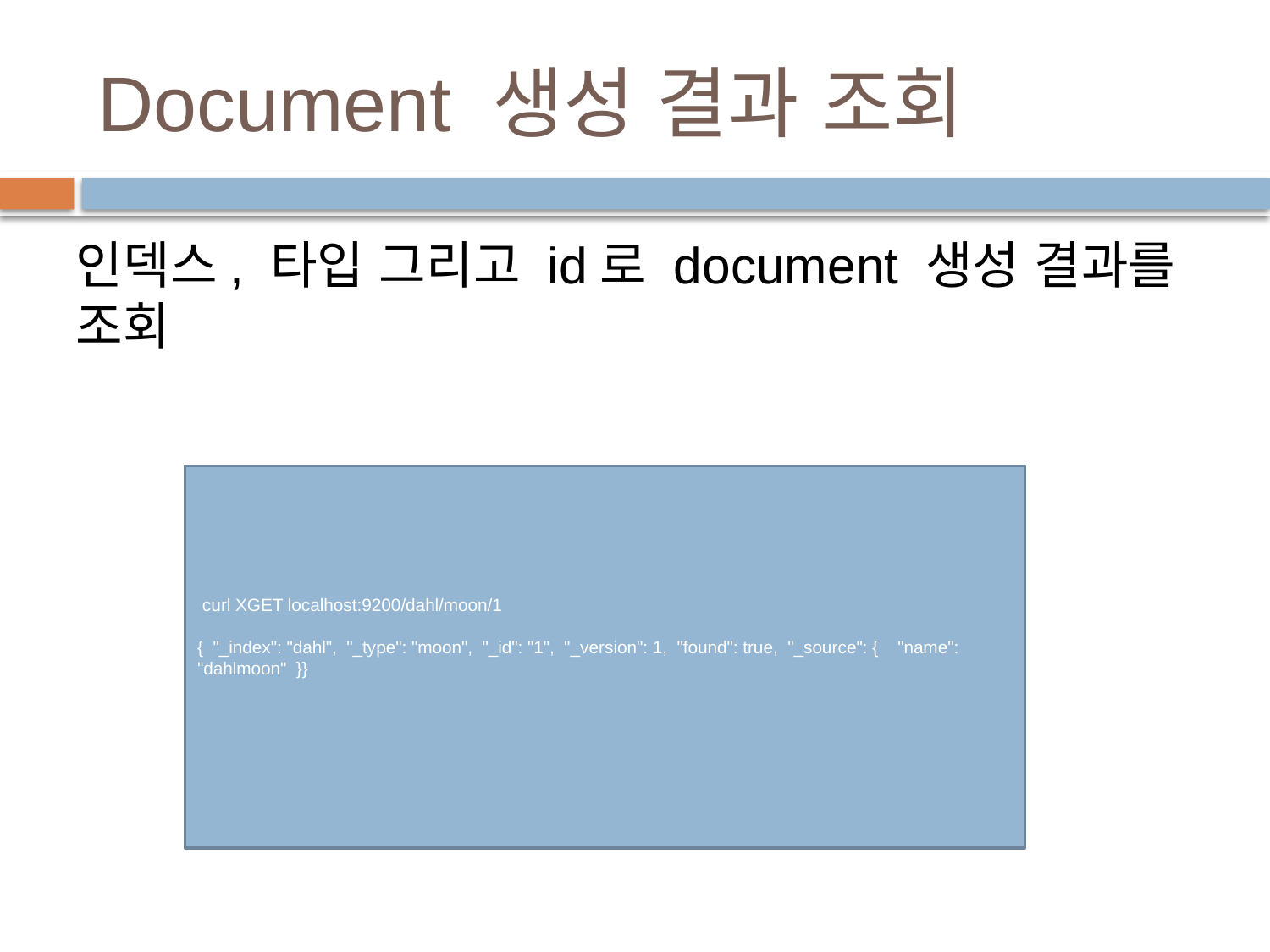

# Document 생성 결과 조회
인덱스, 타입 그리고 id로 document 생성 결과를 조회

 curl XGET localhost:9200/dahl/moon/1

{  "_index": "dahl",  "_type": "moon",  "_id": "1",  "_version": 1,  "found": true,  "_source": {    "name": "dahlmoon"  }}